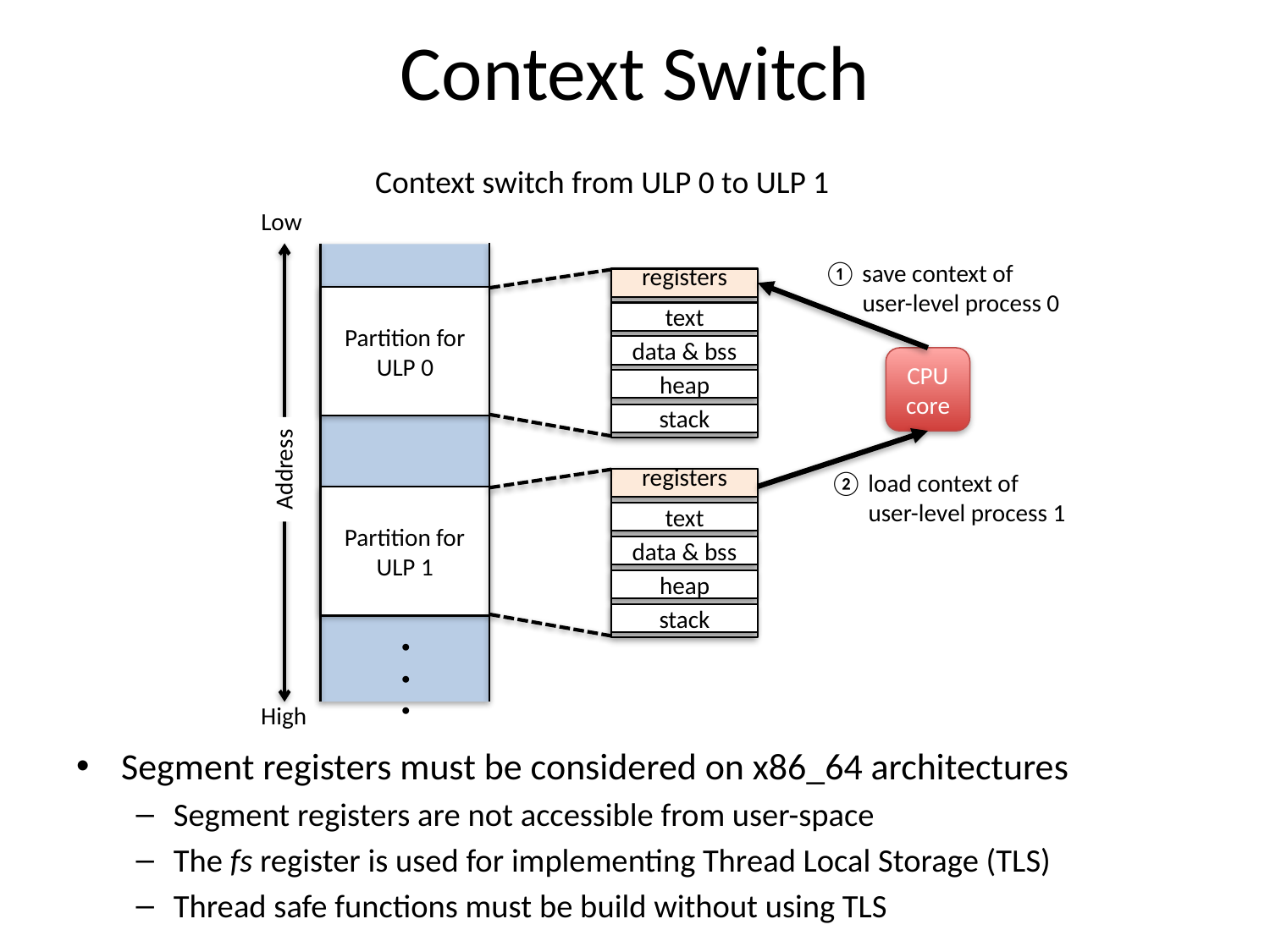

# Context Switch
Context switch from ULP 0 to ULP 1
Low

① save context of
       user-level process 0

registers
Partition for
ULP 0
text
data & bss
CPU core
heap
stack
Address
② load context of
       user-level process 1

registers
Partition for
ULP 1
text
data & bss
heap
stack
・・・
High
Segment registers must be considered on x86_64 architectures
Segment registers are not accessible from user-space
The fs register is used for implementing Thread Local Storage (TLS)
Thread safe functions must be build without using TLS